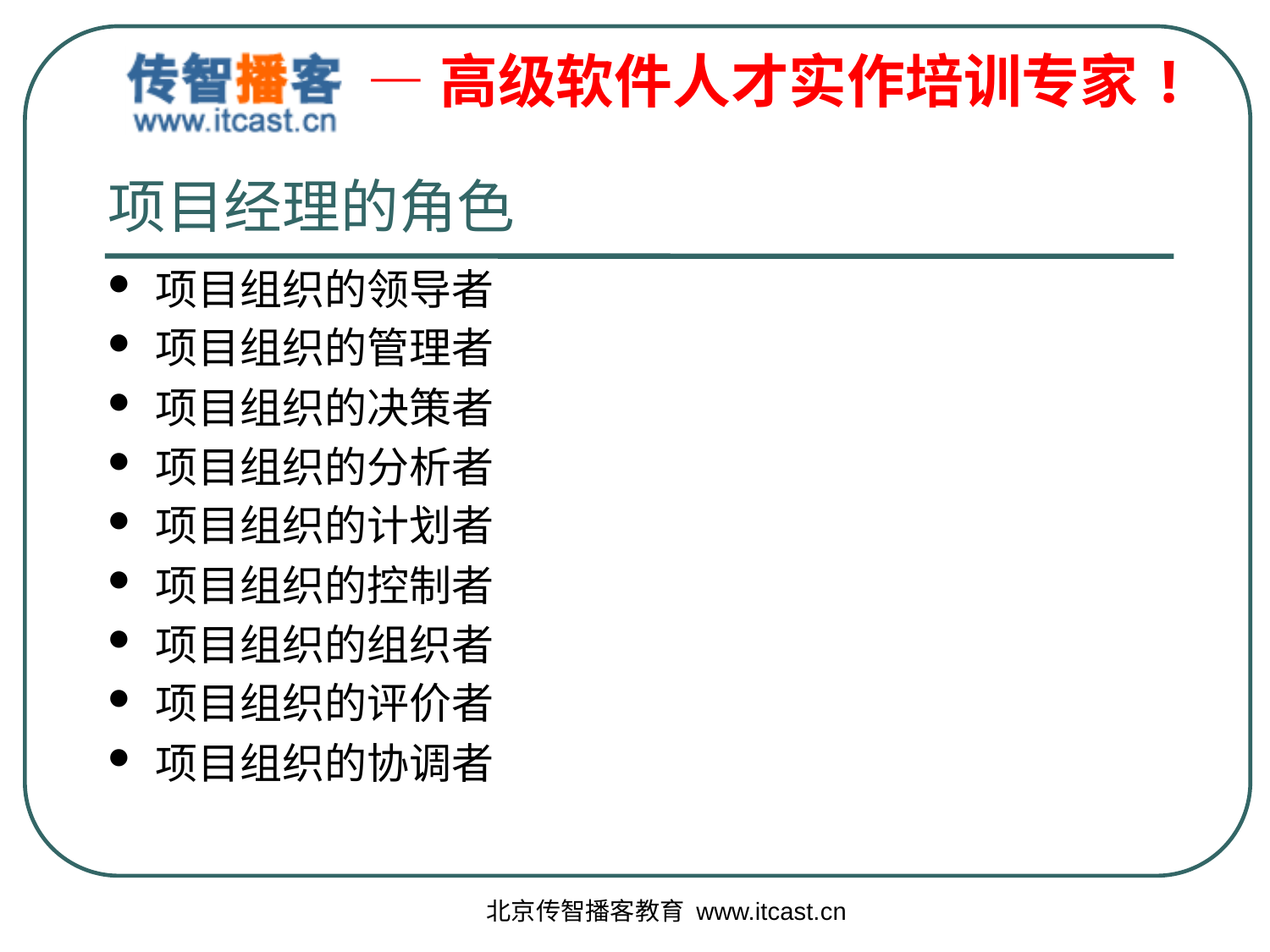

# 项目经理的角色
项目组织的领导者
项目组织的管理者
项目组织的决策者
项目组织的分析者
项目组织的计划者
项目组织的控制者
项目组织的组织者
项目组织的评价者
项目组织的协调者
北京传智播客教育 www.itcast.cn